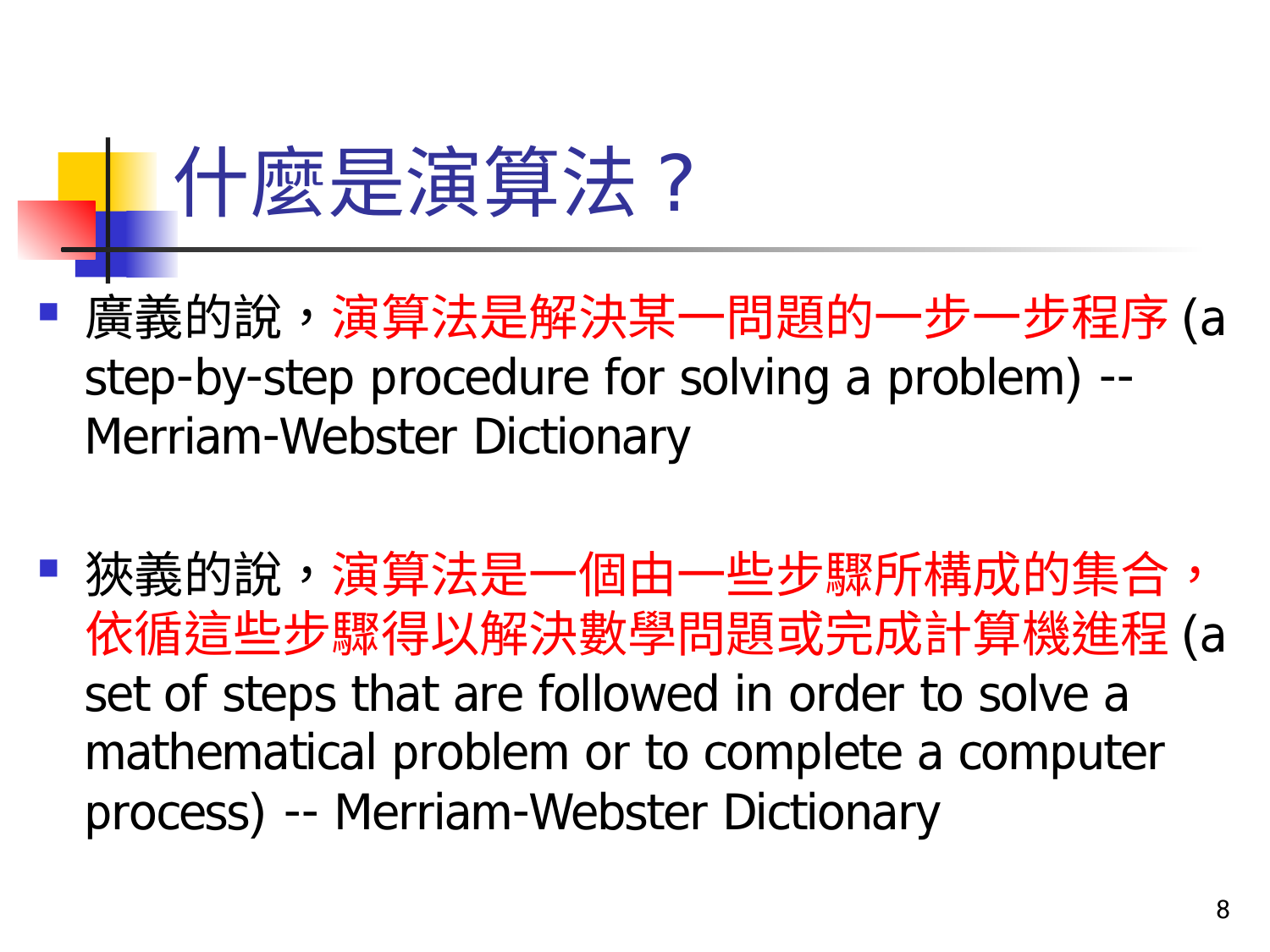

# 什麼是演算法?
廣義的說，演算法是解決某一問題的一步一步程序(a step-by-step procedure for solving a problem) -- Merriam-Webster Dictionary

狹義的說，演算法是一個由一些步驟所構成的集合，依循這些步驟得以解決數學問題或完成計算機進程(a set of steps that are followed in order to solve a mathematical problem or to complete a computer process) -- Merriam-Webster Dictionary
8